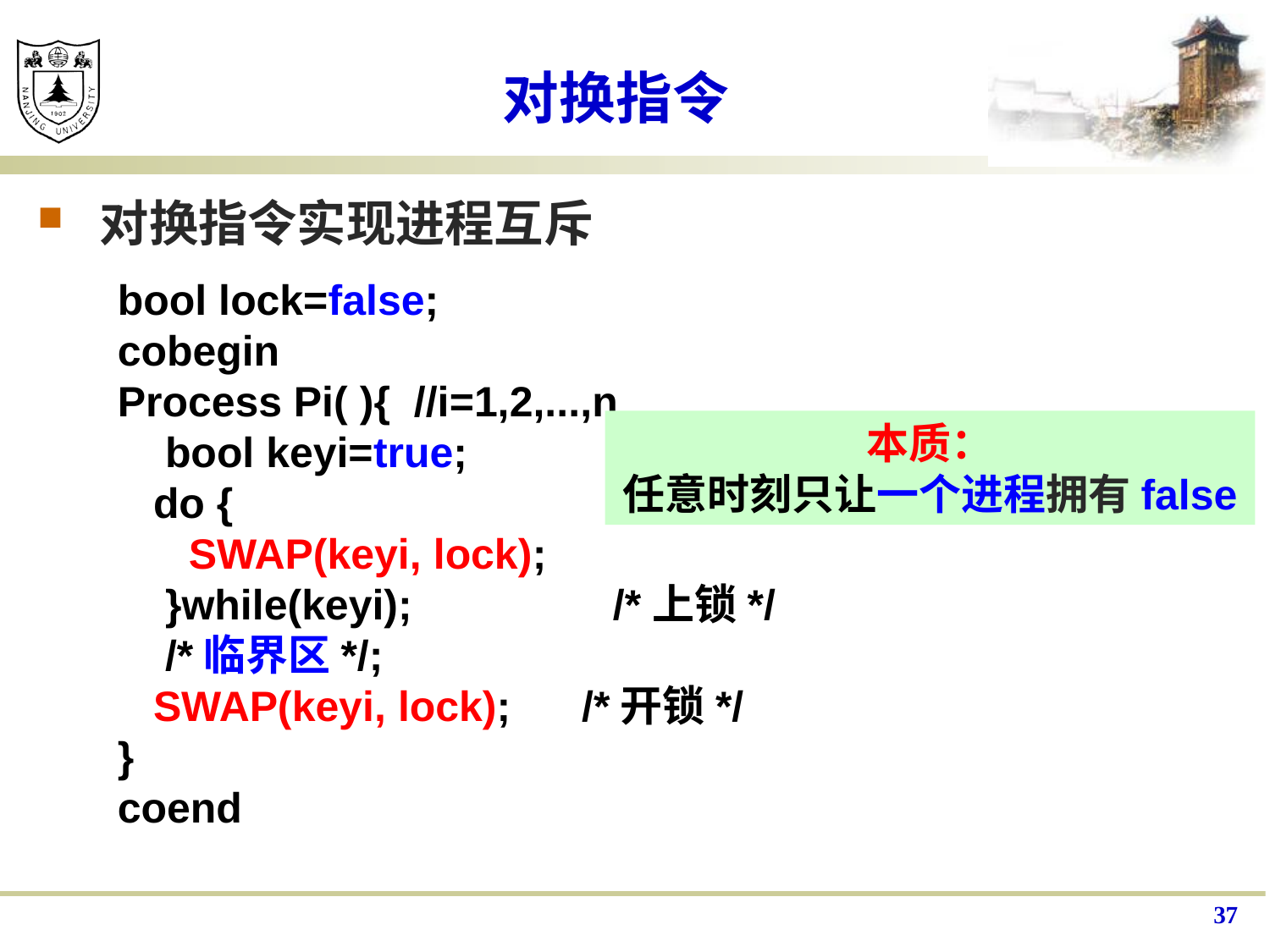

# 对换指令
对换指令实现进程互斥
bool lock=false;
cobegin
Process Pi( ){  //i=1,2,...,n
    bool keyi=true;
   do {
      SWAP(keyi, lock);
    }while(keyi);                 /*上锁*/
    /*临界区*/;
   SWAP(keyi, lock);      /*开锁*/
}
coend
本质：
任意时刻只让一个进程拥有false
37